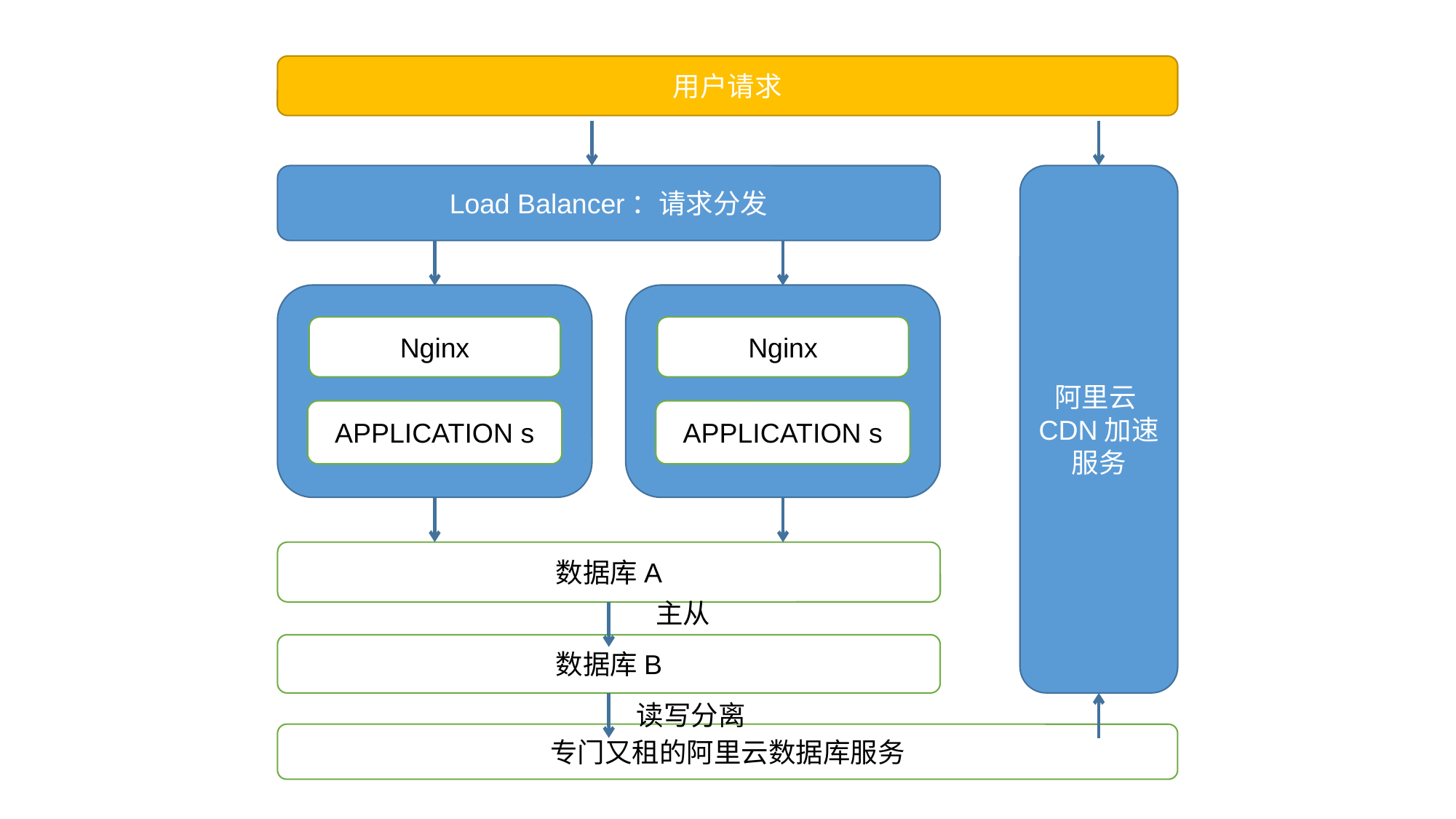

用户请求
Load Balancer：请求分发
阿里云CDN加速服务

Nginx
Nginx
APPLICATION s
APPLICATION s
数据库A
主从
数据库B
读写分离
专门又租的阿里云数据库服务